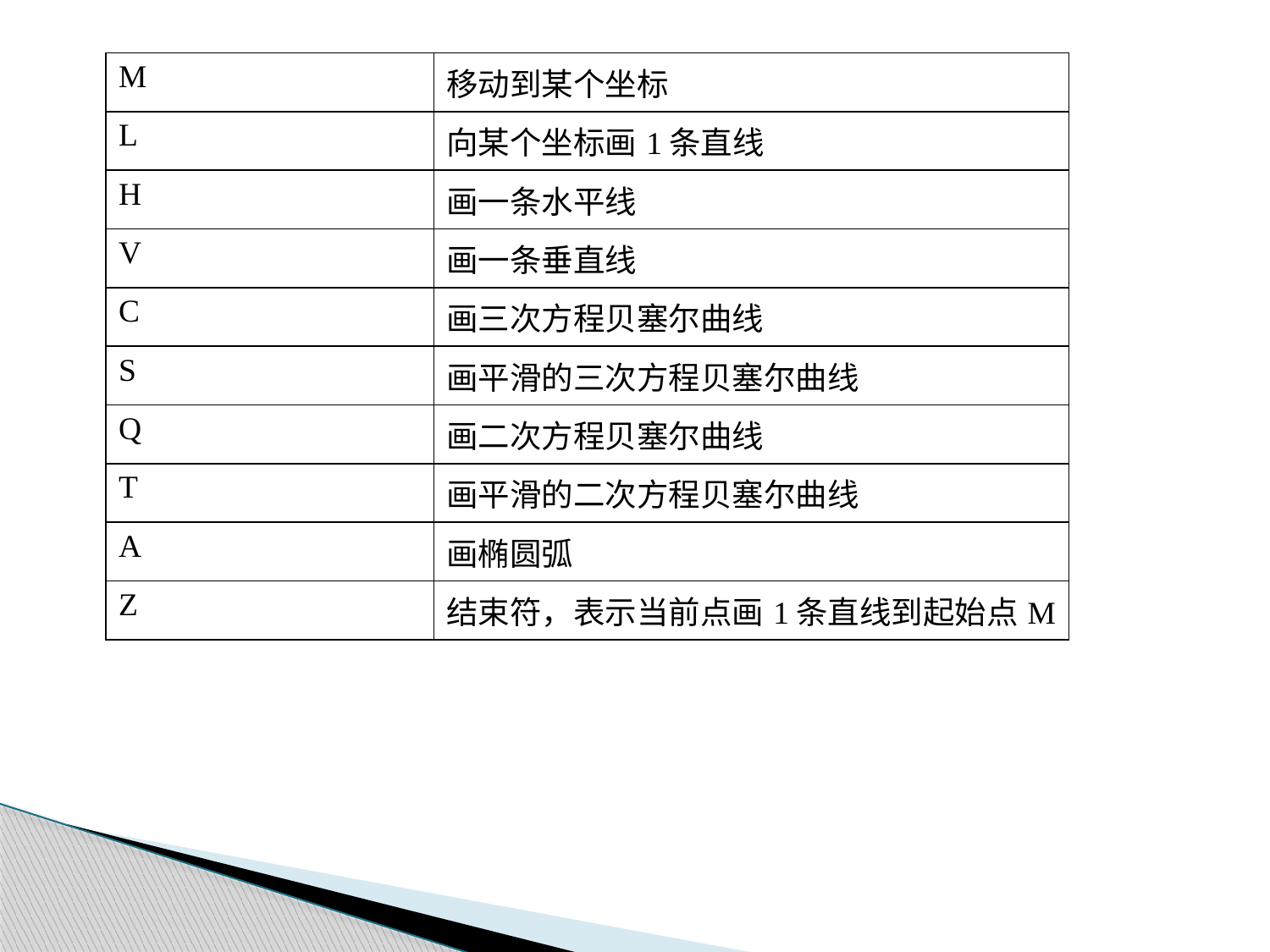

| M | 移动到某个坐标 |
| --- | --- |
| L | 向某个坐标画1条直线 |
| H | 画一条水平线 |
| V | 画一条垂直线 |
| C | 画三次方程贝塞尔曲线 |
| S | 画平滑的三次方程贝塞尔曲线 |
| Q | 画二次方程贝塞尔曲线 |
| T | 画平滑的二次方程贝塞尔曲线 |
| A | 画椭圆弧 |
| Z | 结束符，表示当前点画1条直线到起始点M |